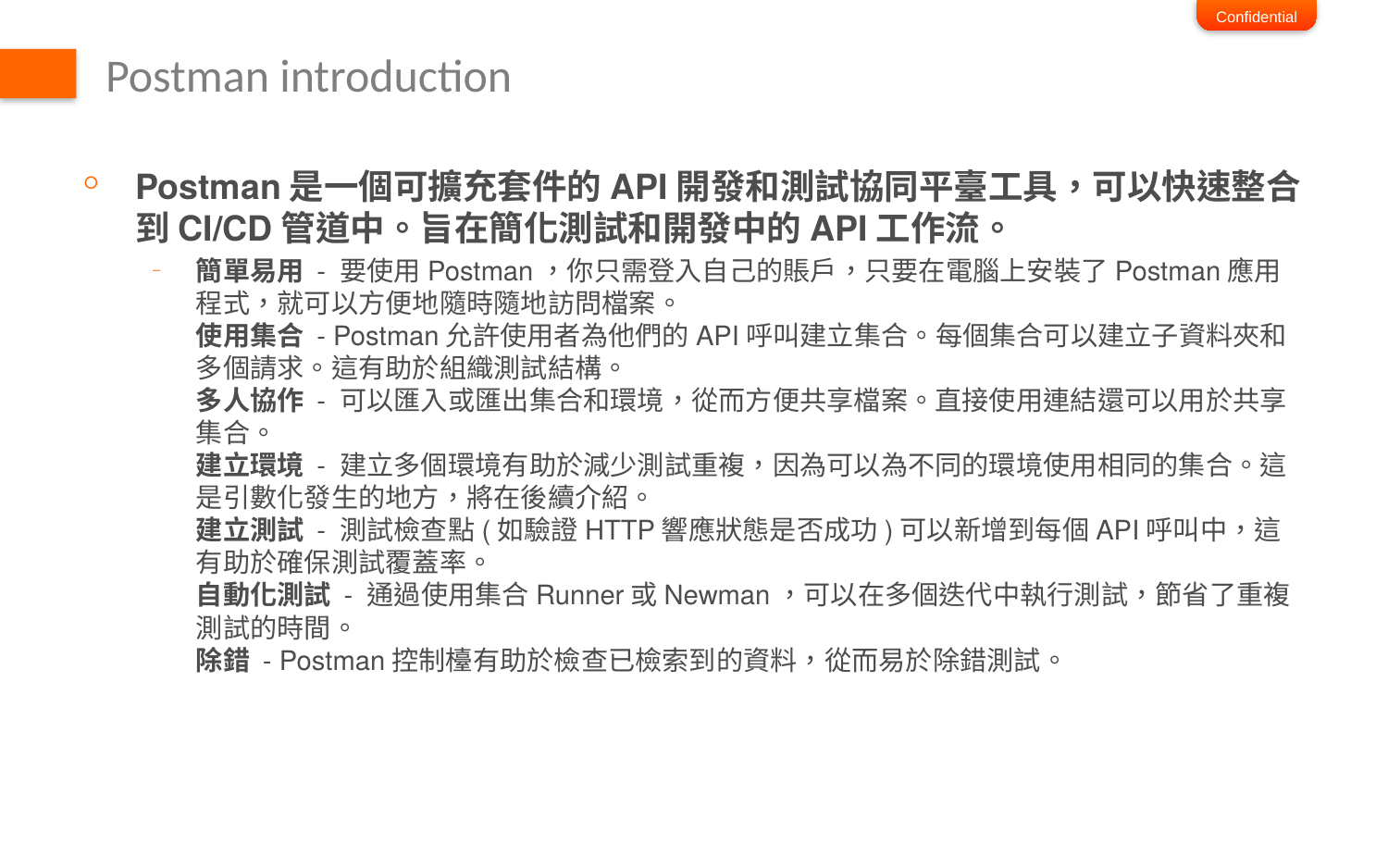

# Postman introduction
Postman是一個可擴充套件的API開發和測試協同平臺工具，可以快速整合到CI/CD管道中。旨在簡化測試和開發中的API工作流。
簡單易用 - 要使用Postman，你只需登入自己的賬戶，只要在電腦上安裝了Postman應用程式，就可以方便地隨時隨地訪問檔案。
使用集合 - Postman允許使用者為他們的API呼叫建立集合。每個集合可以建立子資料夾和多個請求。這有助於組織測試結構。
多人協作 - 可以匯入或匯出集合和環境，從而方便共享檔案。直接使用連結還可以用於共享集合。
建立環境 - 建立多個環境有助於減少測試重複，因為可以為不同的環境使用相同的集合。這是引數化發生的地方，將在後續介紹。
建立測試 - 測試檢查點(如驗證HTTP響應狀態是否成功)可以新增到每個API呼叫中，這有助於確保測試覆蓋率。
自動化測試 - 通過使用集合Runner或Newman，可以在多個迭代中執行測試，節省了重複測試的時間。
除錯 - Postman控制檯有助於檢查已檢索到的資料，從而易於除錯測試。